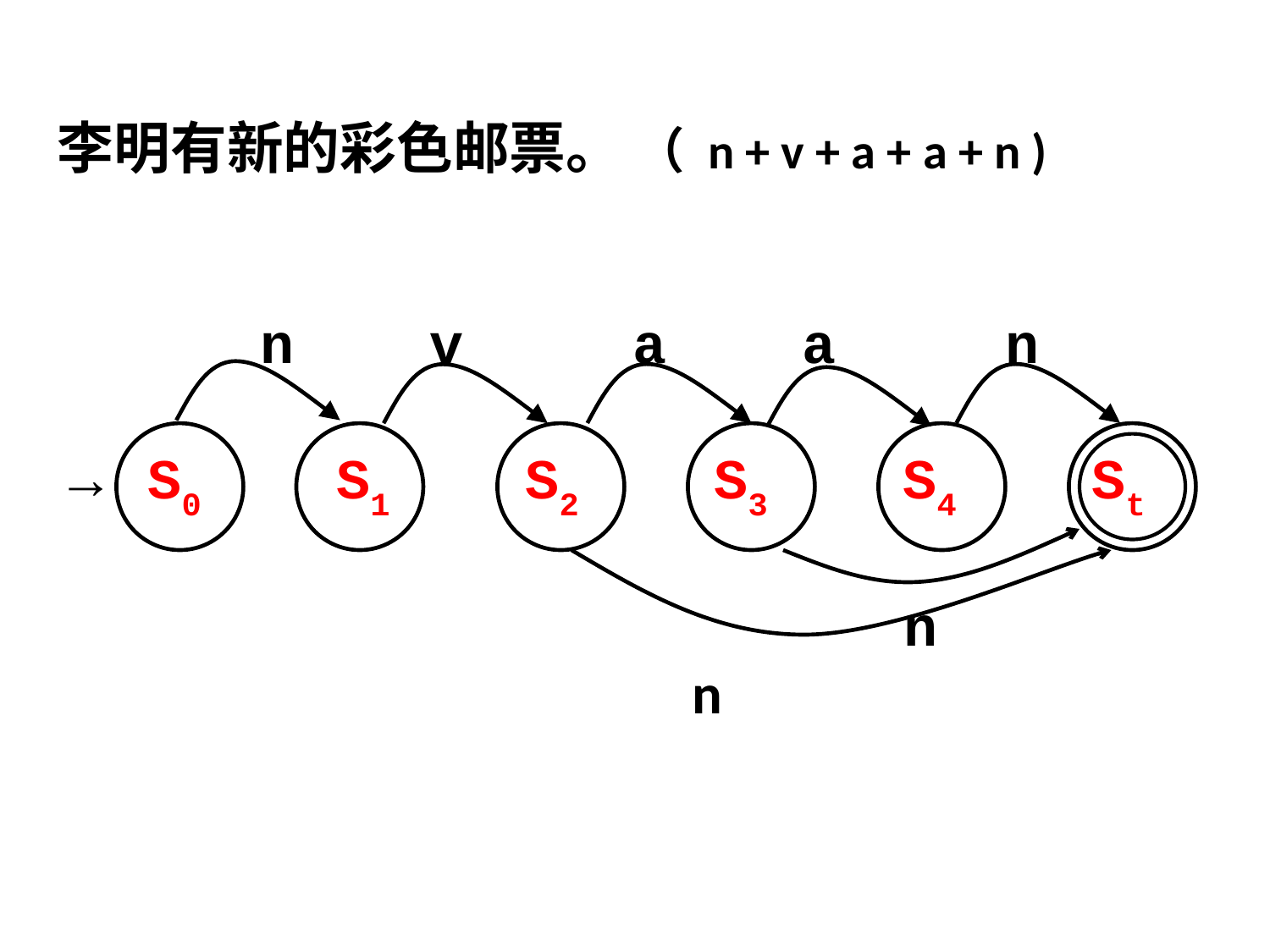

李明有新的彩色邮票。 （ n + v + a + a + n )

      n    v     a    a     n

→ S0    S1    S2    S3    S4    St

                         n
                                                  n